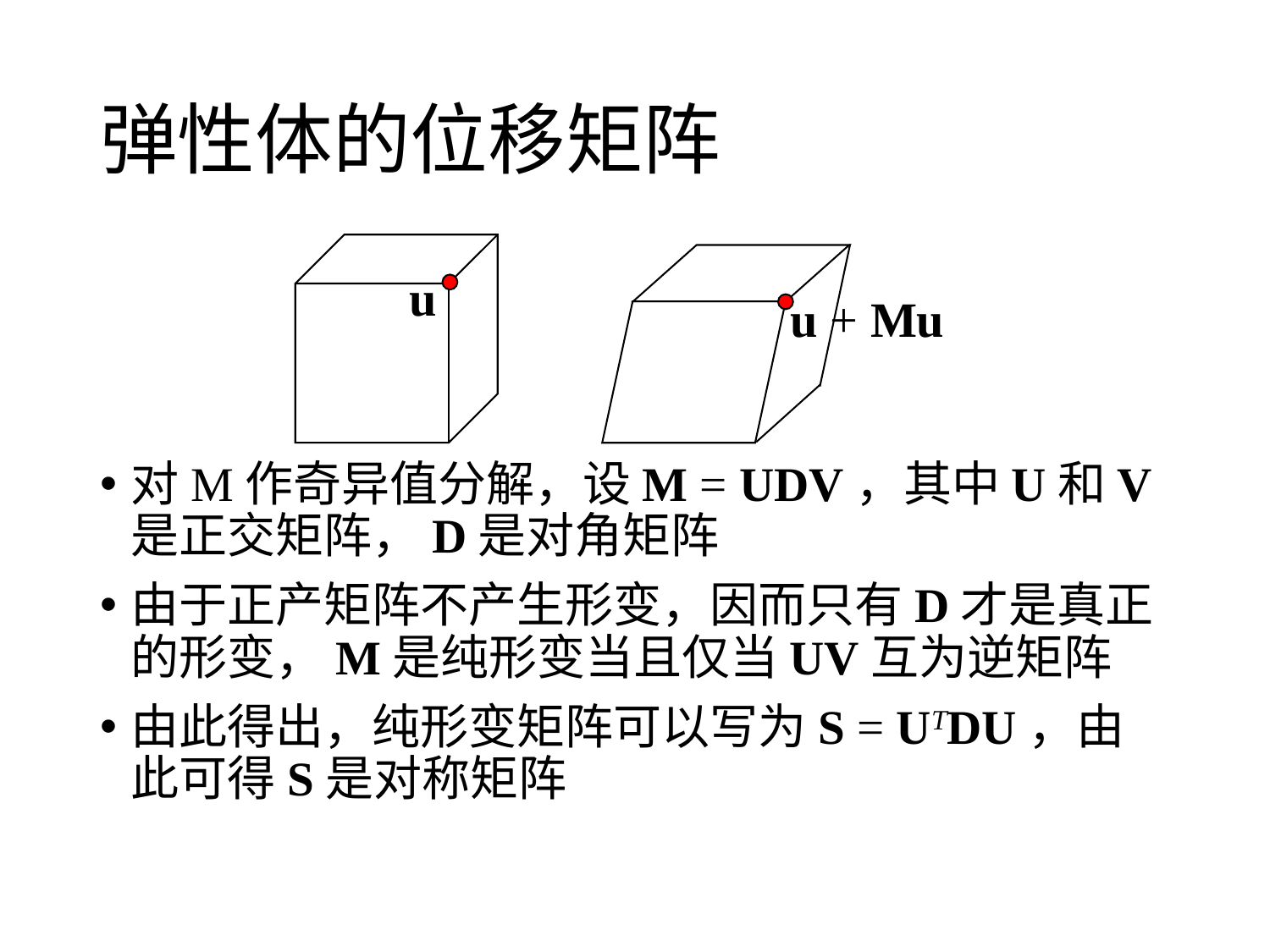

# 弹性体的位移矩阵

u

u + Mu

对M作奇异值分解，设M = UDV，其中U和V是正交矩阵，D是对角矩阵
由于正产矩阵不产生形变，因而只有D才是真正的形变，M是纯形变当且仅当UV互为逆矩阵
由此得出，纯形变矩阵可以写为S = UTDU，由此可得S是对称矩阵